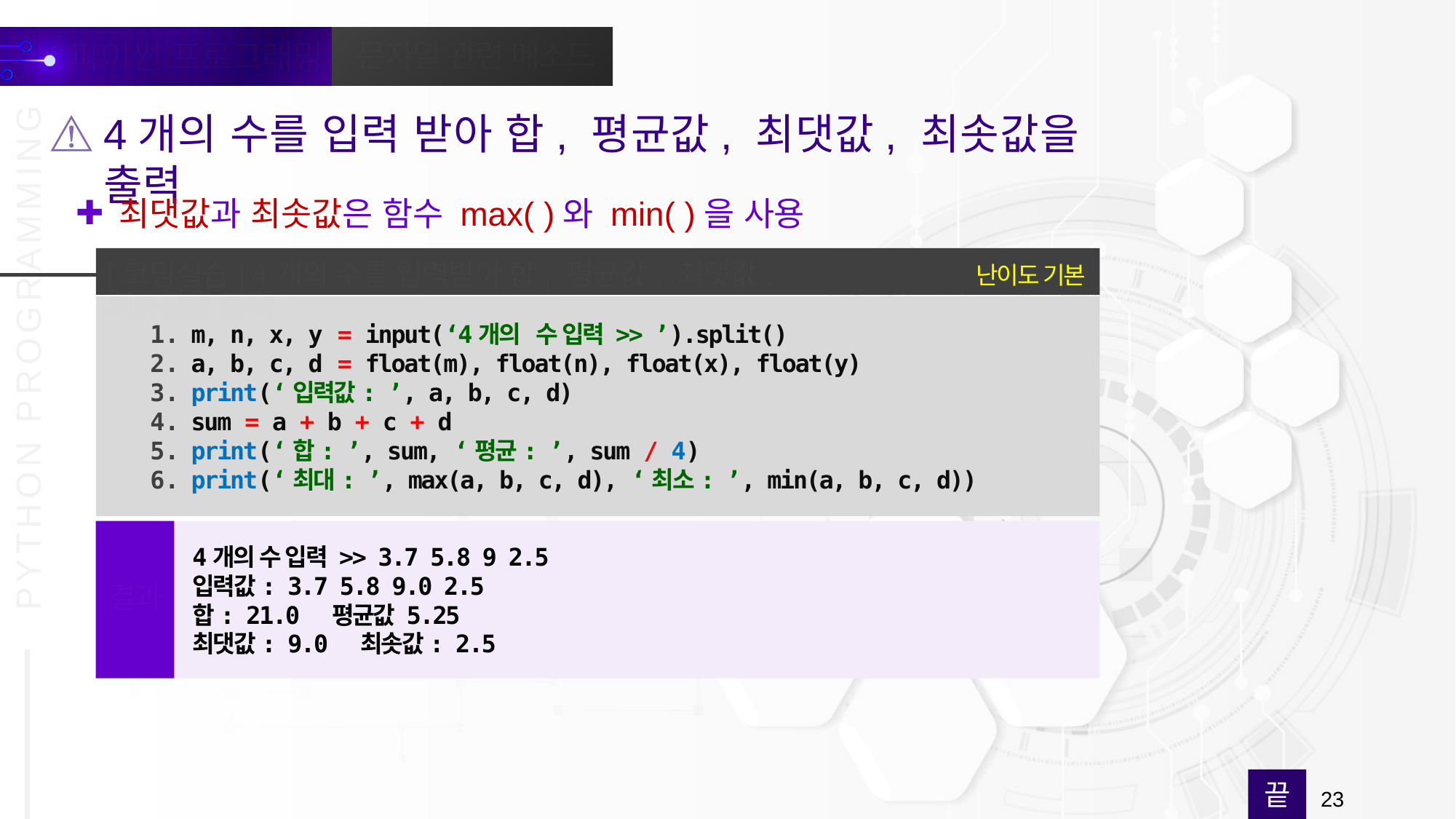

4개의 수를 입력 받아 합, 평균값, 최댓값, 최솟값을 출력
최댓값과 최솟값은 함수 max( )와 min( )을 사용

난이도 기본
[코딩실습] 4개의 수를 입력받아 합, 평균값, 최댓값, 최솟값을 출력
m, n, x, y = input(‘4개의 수 입력 >> ’).split()
a, b, c, d = float(m), float(n), float(x), float(y)
print(‘입력값: ’, a, b, c, d)
sum = a + b + c + d
print(‘합: ’, sum, ‘평균: ’, sum / 4)
print(‘최대: ’, max(a, b, c, d), ‘최소: ’, min(a, b, c, d))
4개의 수 입력 >> 3.7 5.8 9 2.5
입력값: 3.7 5.8 9.0 2.5
합: 21.0  평균값 5.25
최댓값: 9.0  최솟값: 2.5

결과
끝
23